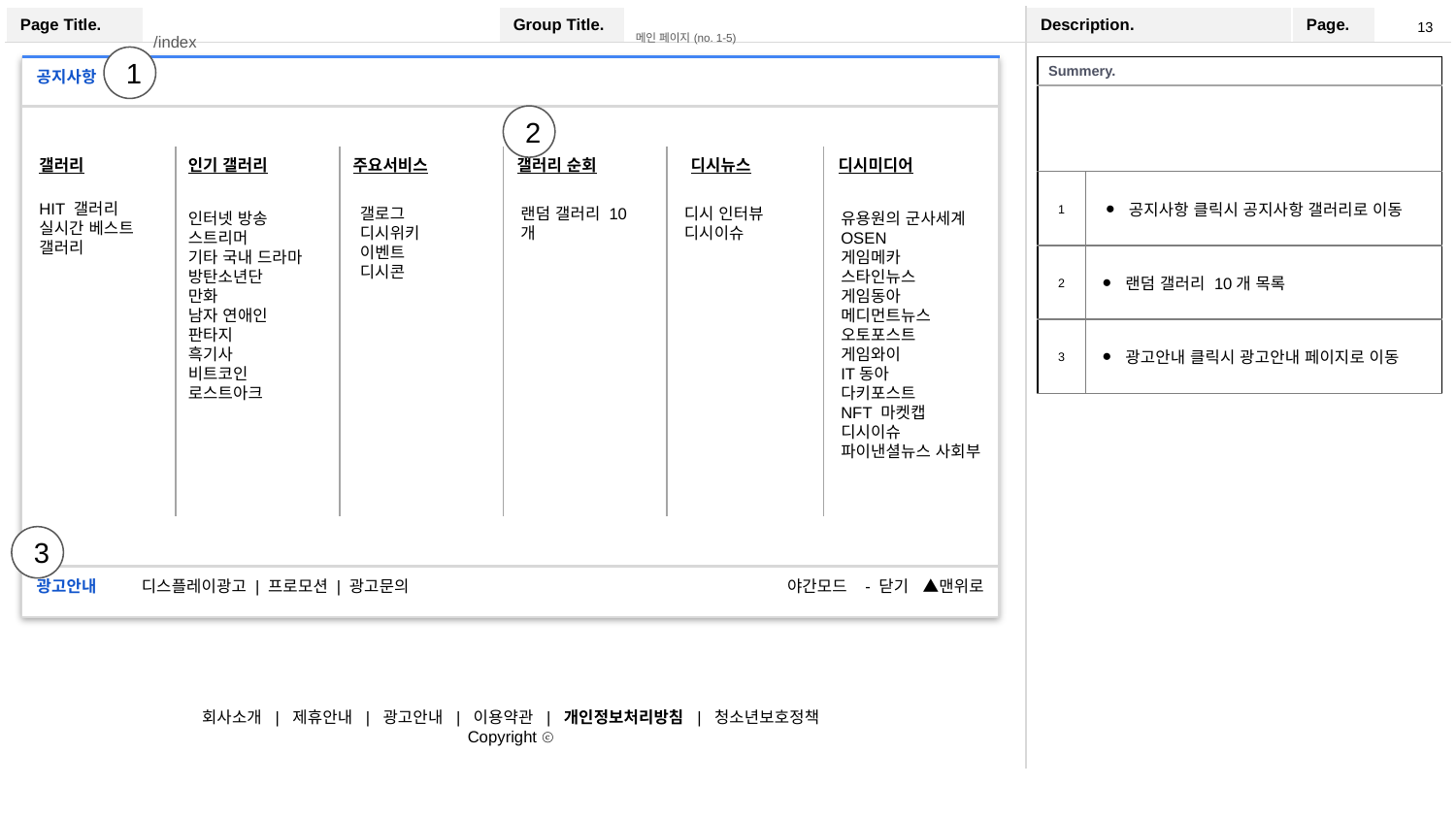

13
메인 페이지 (no. 1-5)
/index
1

공지사항
| Summery. |  |
| --- | --- |
|  |  |
| 1 | 공지사항 클릭시 공지사항 갤러리로 이동 |
| 2 | 랜덤 갤러리 10개 목록 |
| 3 | 광고안내 클릭시 광고안내 페이지로 이동 |
2
갤러리
인기 갤러리
주요서비스
갤러리 순회
디시뉴스
디시미디어
HIT 갤러리
실시간 베스트 갤러리
갤로그
디시위키
이벤트
디시콘
랜덤 갤러리 10개

디시 인터뷰
디시이슈
인터넷 방송
스트리머
기타 국내 드라마
방탄소년단
만화
남자 연애인
판타지
흑기사
비트코인
로스트아크
유용원의 군사세계
OSEN
게임메카
스타인뉴스
게임동아
메디먼트뉴스
오토포스트
게임와이
IT동아
다키포스트
NFT 마켓캡
디시이슈
파이낸셜뉴스 사회부

3
광고안내
디스플레이광고 | 프로모션 | 광고문의
야간모드   - 닫기   ▲맨위로
회사소개  |  제휴안내  |  광고안내  |  이용약관  |  개인정보처리방침  |  청소년보호정책
Copyright ⓒ